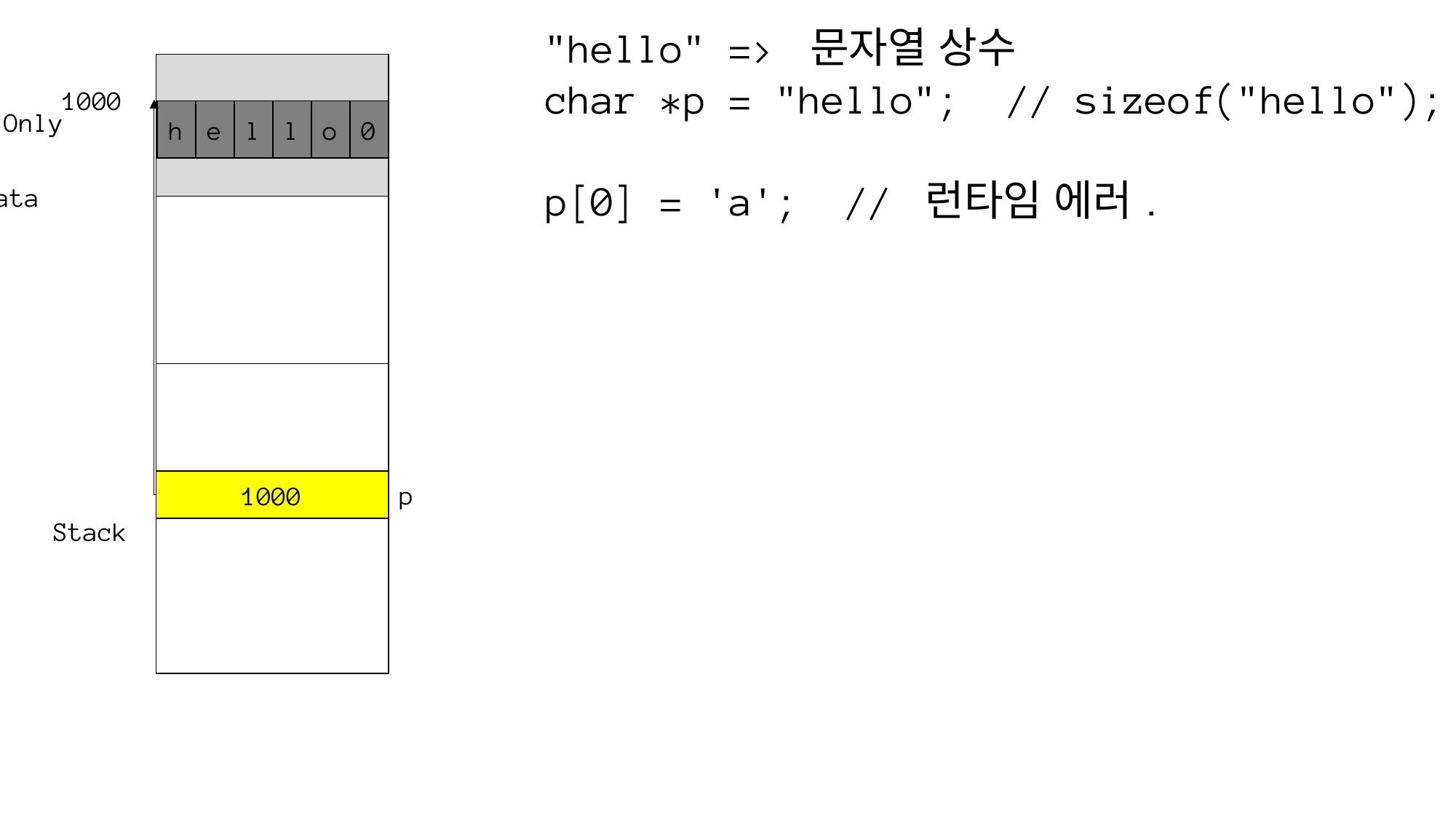

"hello" => 문자열 상수
char *p = "hello";  // sizeof("hello");

p[0] = 'a';  // 런타임 에러.

1000

Read Only
h
e
l
l
o
0
Data

1000
p
Stack